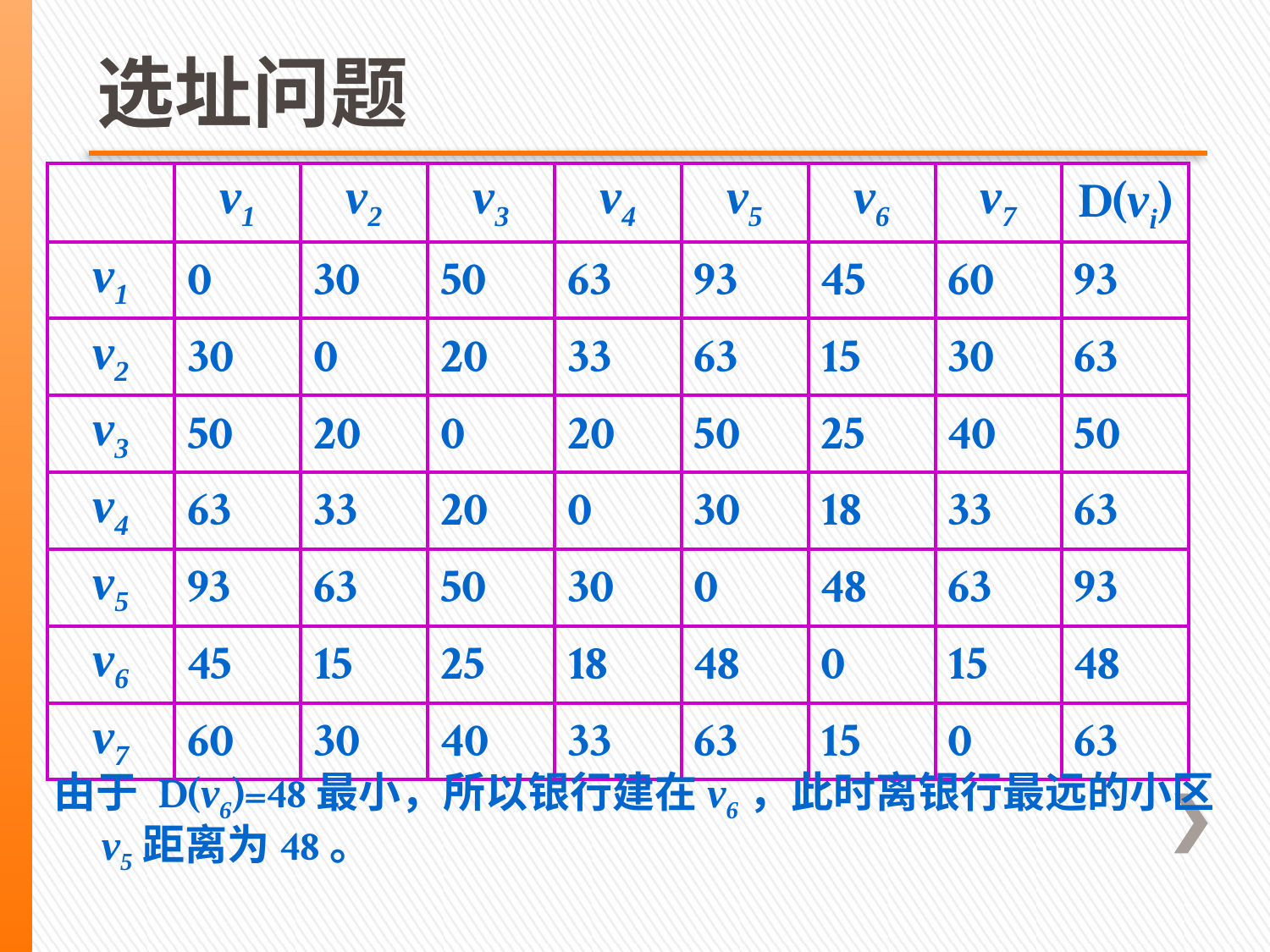

# 选址问题
|  | v1 | v2 | v3 | v4 | v5 | v6 | v7 | D(vi) |
| --- | --- | --- | --- | --- | --- | --- | --- | --- |
| v1 | 0 | 30 | 50 | 63 | 93 | 45 | 60 | 93 |
| v2 | 30 | 0 | 20 | 33 | 63 | 15 | 30 | 63 |
| v3 | 50 | 20 | 0 | 20 | 50 | 25 | 40 | 50 |
| v4 | 63 | 33 | 20 | 0 | 30 | 18 | 33 | 63 |
| v5 | 93 | 63 | 50 | 30 | 0 | 48 | 63 | 93 |
| v6 | 45 | 15 | 25 | 18 | 48 | 0 | 15 | 48 |
| v7 | 60 | 30 | 40 | 33 | 63 | 15 | 0 | 63 |

由于 D(v6)=48最小，所以银行建在v6，此时离银行最远的小区 v5距离为48。